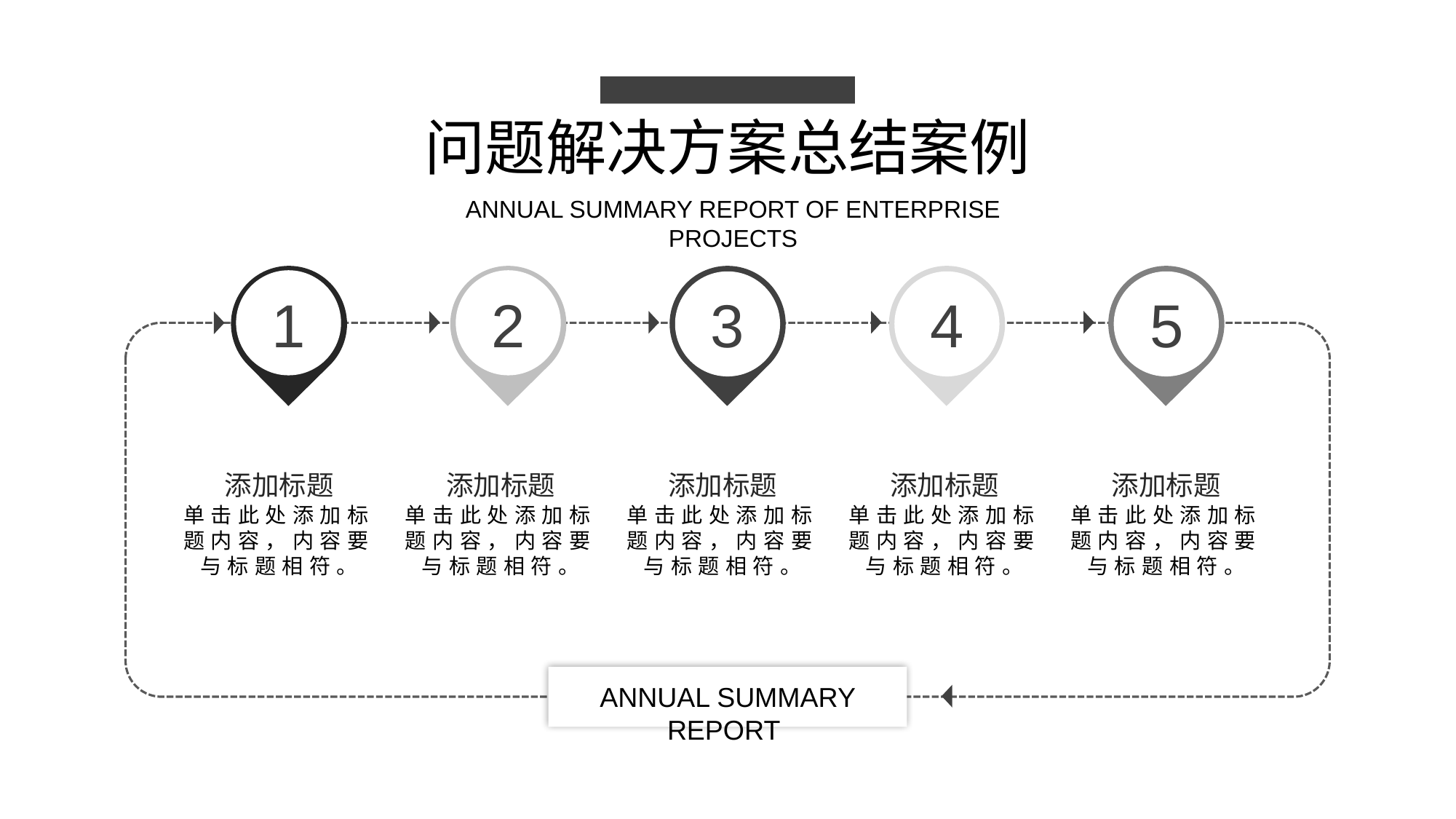

问题解决方案总结案例
ANNUAL SUMMARY REPORT OF ENTERPRISE PROJECTS

1

2

3

4

5

添加标题
单击此处添加标题内容，内容要与标题相符。
添加标题
单击此处添加标题内容，内容要与标题相符。
添加标题
单击此处添加标题内容，内容要与标题相符。
添加标题
单击此处添加标题内容，内容要与标题相符。
添加标题
单击此处添加标题内容，内容要与标题相符。

ANNUAL SUMMARY REPORT